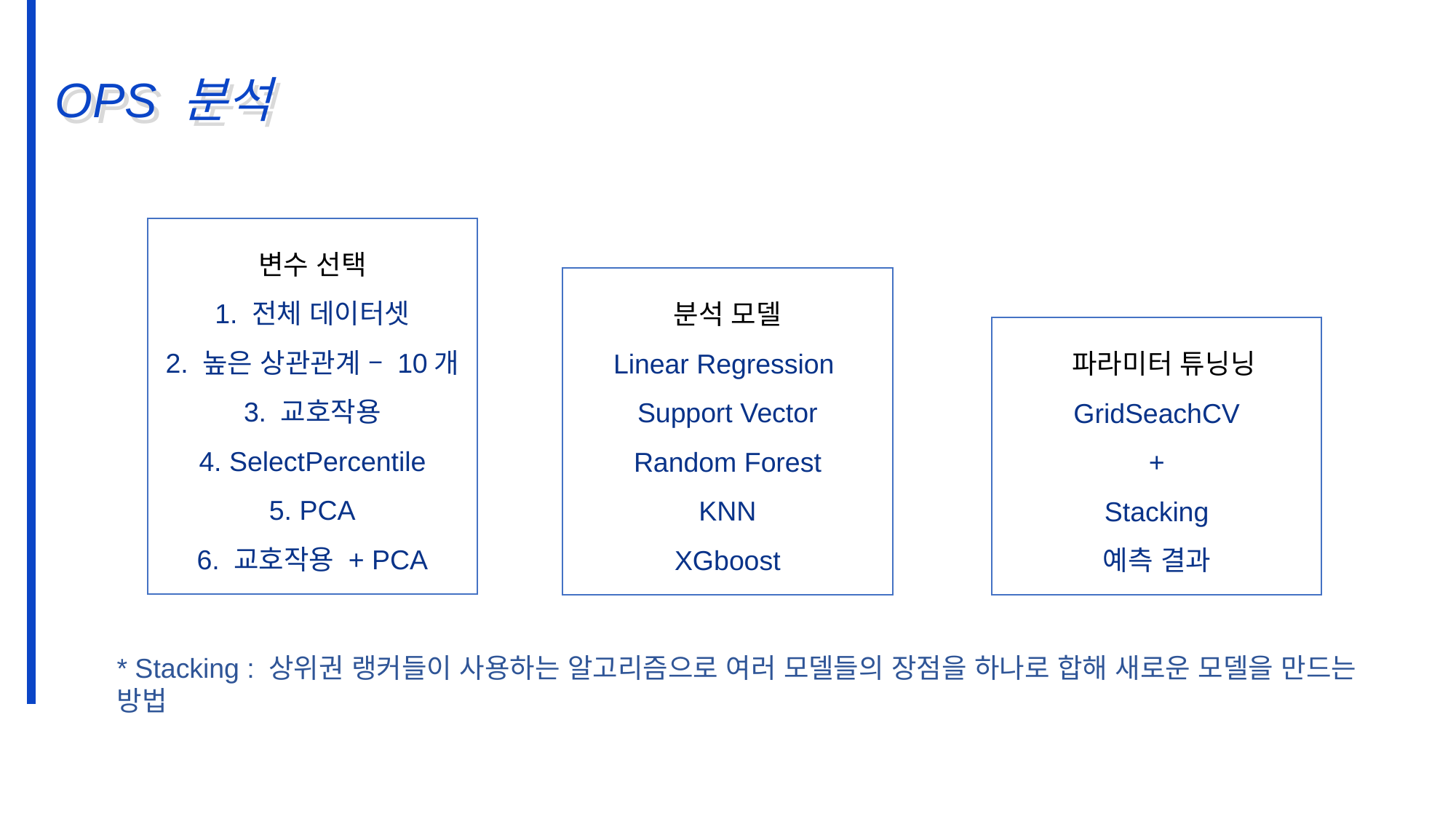

OPS 분석
OPS 분석

변수 선택
1. 전체 데이터셋
2. 높은 상관관계 – 10개
3. 교호작용
4. SelectPercentile
5. PCA
6. 교호작용 + PCA

분석 모델
Linear Regression
Support Vector
Random Forest
KNN
XGboost

 파라미터 튜닝닝
GridSeachCV
+
Stacking
예측 결과

* Stacking : 상위권 랭커들이 사용하는 알고리즘으로 여러 모델들의 장점을 하나로 합해 새로운 모델을 만드는 방법